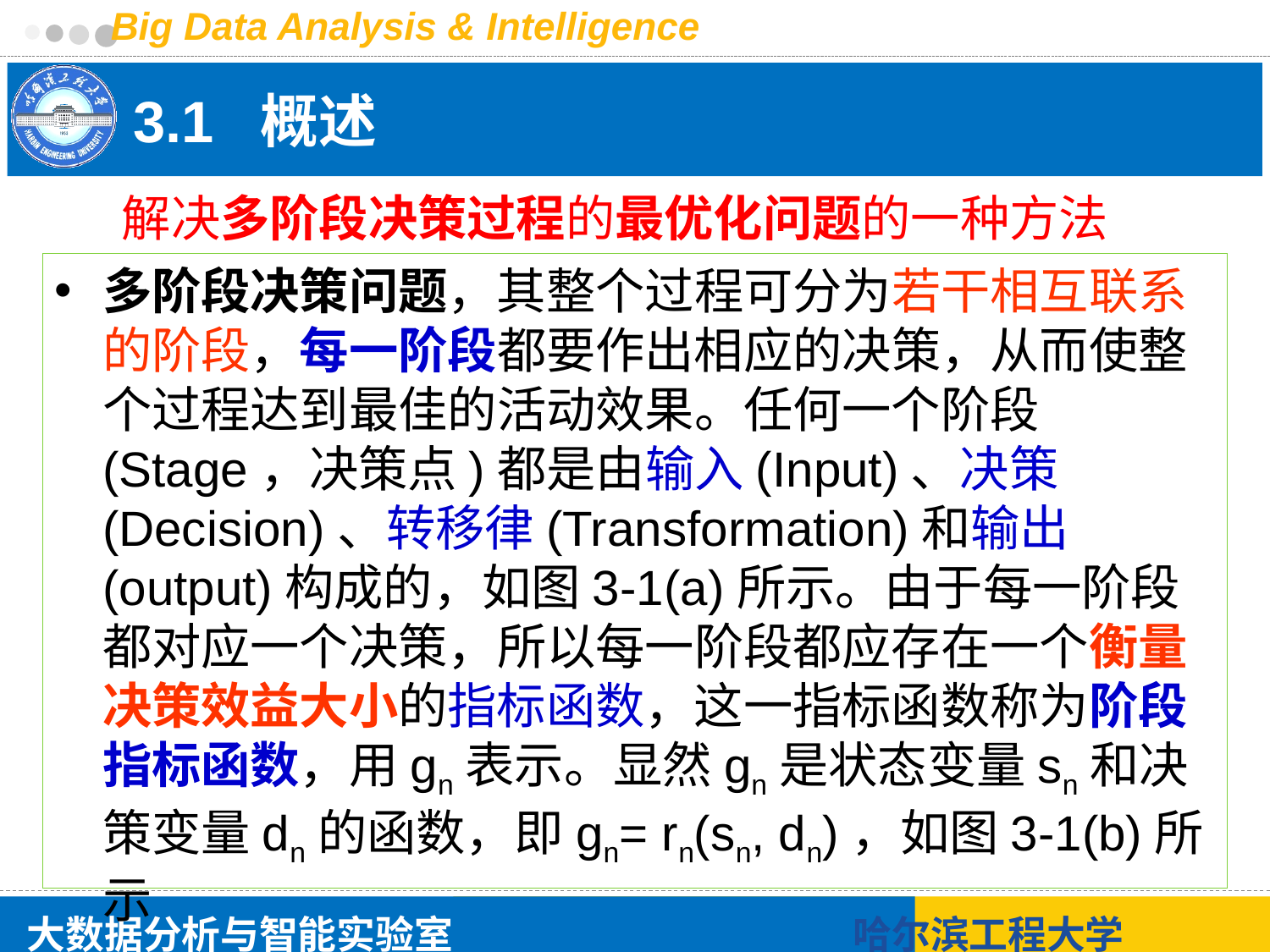

5
# 3.1  概述
解决多阶段决策过程的最优化问题的一种方法
多阶段决策问题，其整个过程可分为若干相互联系的阶段，每一阶段都要作出相应的决策，从而使整个过程达到最佳的活动效果。任何一个阶段(Stage，决策点)都是由输入(Input)、决策(Decision)、转移律(Transformation)和输出(output)构成的，如图3-1(a)所示。由于每一阶段都对应一个决策，所以每一阶段都应存在一个衡量决策效益大小的指标函数，这一指标函数称为阶段指标函数，用gn表示。显然gn是状态变量sn和决策变量dn的函数，即gn= rn(sn, dn)，如图3-1(b)所示